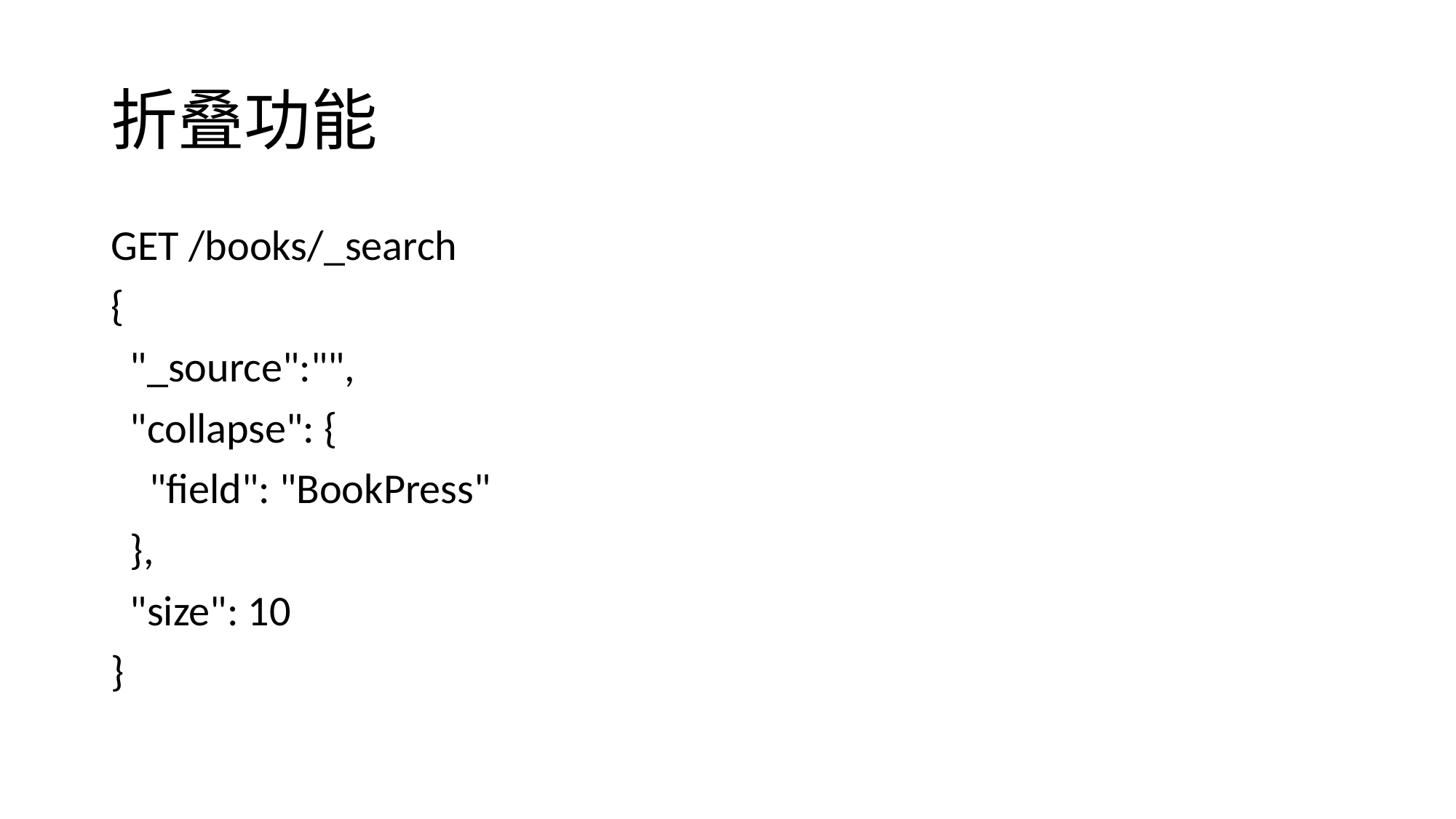

# 折叠功能
GET /books/_search
{
  "_source":"",
  "collapse": {
    "field": "BookPress"
  },
  "size": 10
}